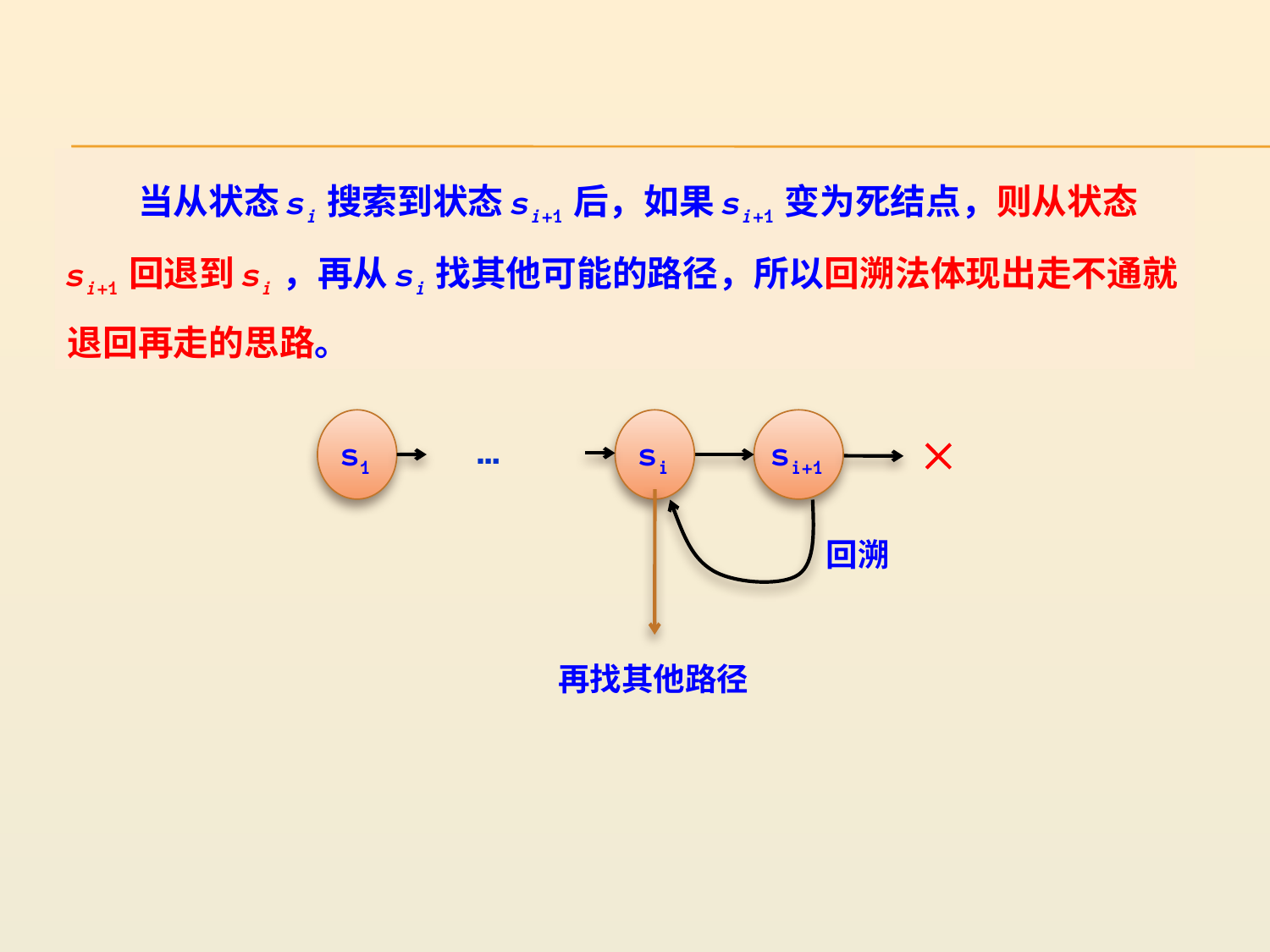

当从状态si搜索到状态si+1后，如果si+1变为死结点，则从状态si+1回退到si，再从si找其他可能的路径，所以回溯法体现出走不通就退回再走的思路。
s1
si
…
si+1
×

回溯
再找其他路径